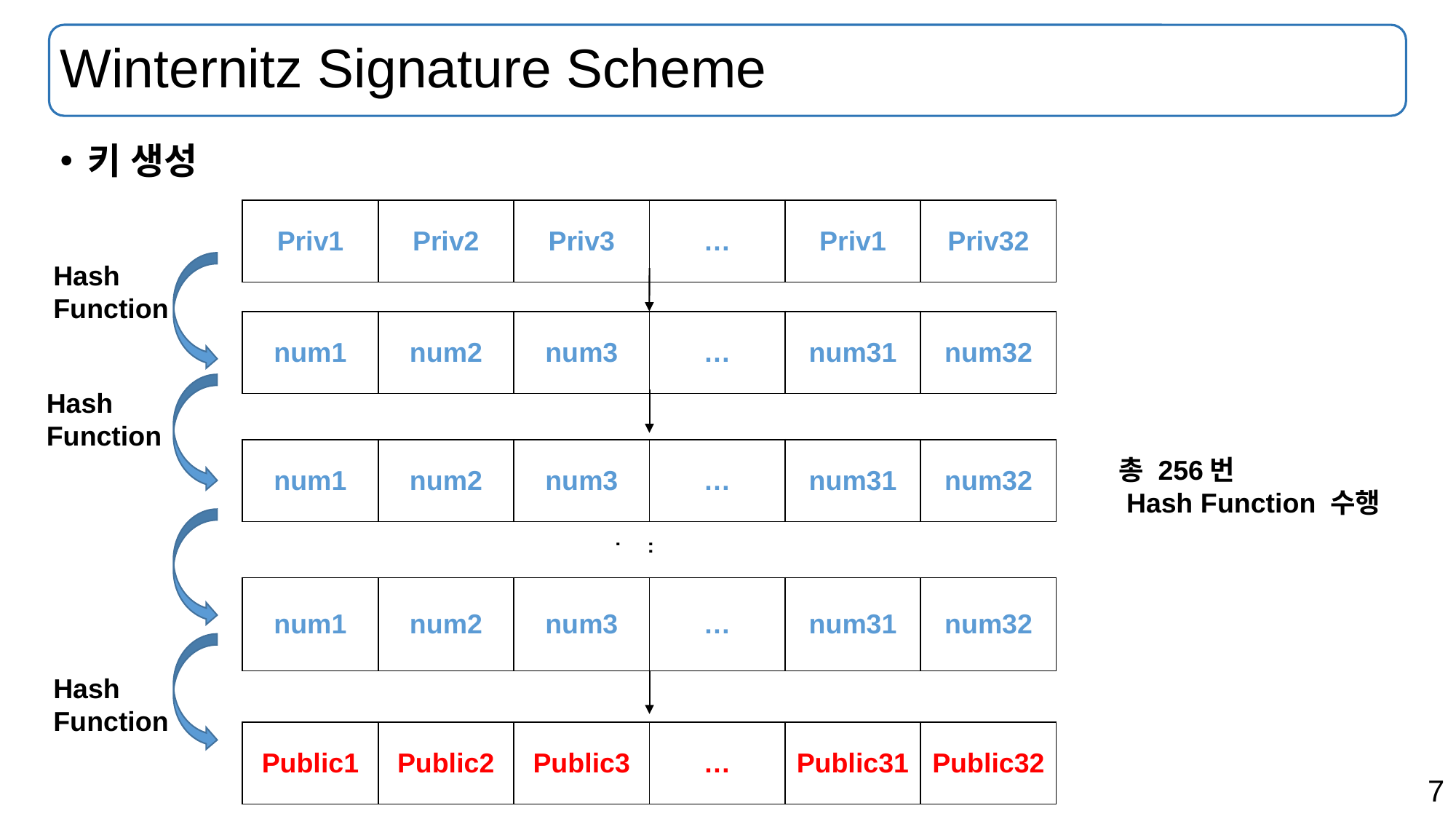

# Winternitz Signature Scheme
키 생성
| Priv1 | Priv2 | Priv3 | … | Priv1 | Priv32 |
| --- | --- | --- | --- | --- | --- |
Hash
Function

| num1 | num2 | num3 | … | num31 | num32 |
| --- | --- | --- | --- | --- | --- |

Hash
Function
| num1 | num2 | num3 | … | num31 | num32 |
| --- | --- | --- | --- | --- | --- |
총 256번
 Hash Function 수행

...
| num1 | num2 | num3 | … | num31 | num32 |
| --- | --- | --- | --- | --- | --- |

Hash
Function
| Public1 | Public2 | Public3 | … | Public31 | Public32 |
| --- | --- | --- | --- | --- | --- |